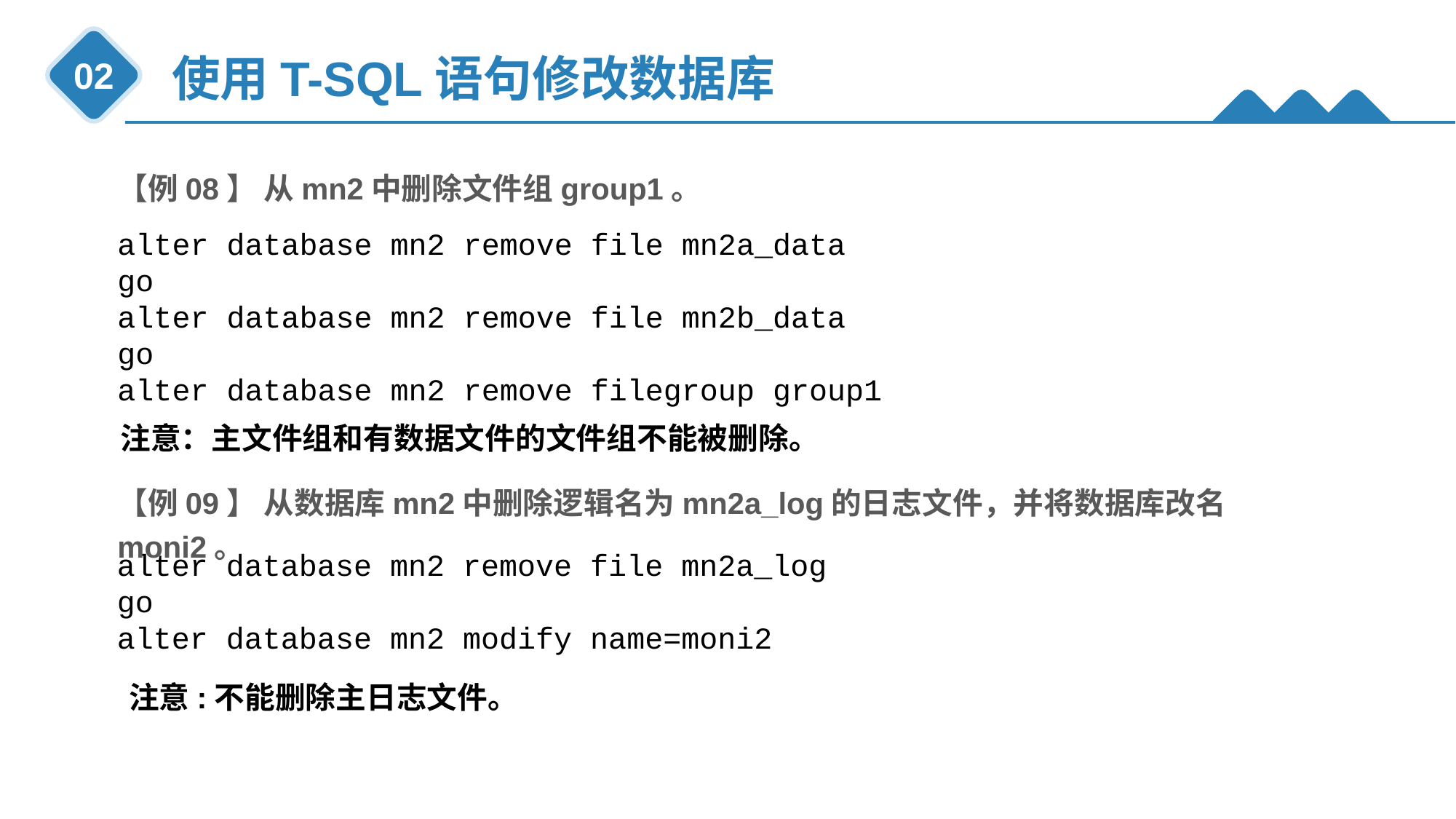

使用T-SQL语句修改数据库
02

【例08】 从mn2中删除文件组group1。
alter database mn2 remove file mn2a_data
go
alter database mn2 remove file mn2b_data
go
alter database mn2 remove filegroup group1
注意：主文件组和有数据文件的文件组不能被删除。
【例09】 从数据库mn2中删除逻辑名为mn2a_log的日志文件，并将数据库改名moni2。
alter database mn2 remove file mn2a_log
go
alter database mn2 modify name=moni2
注意:不能删除主日志文件。